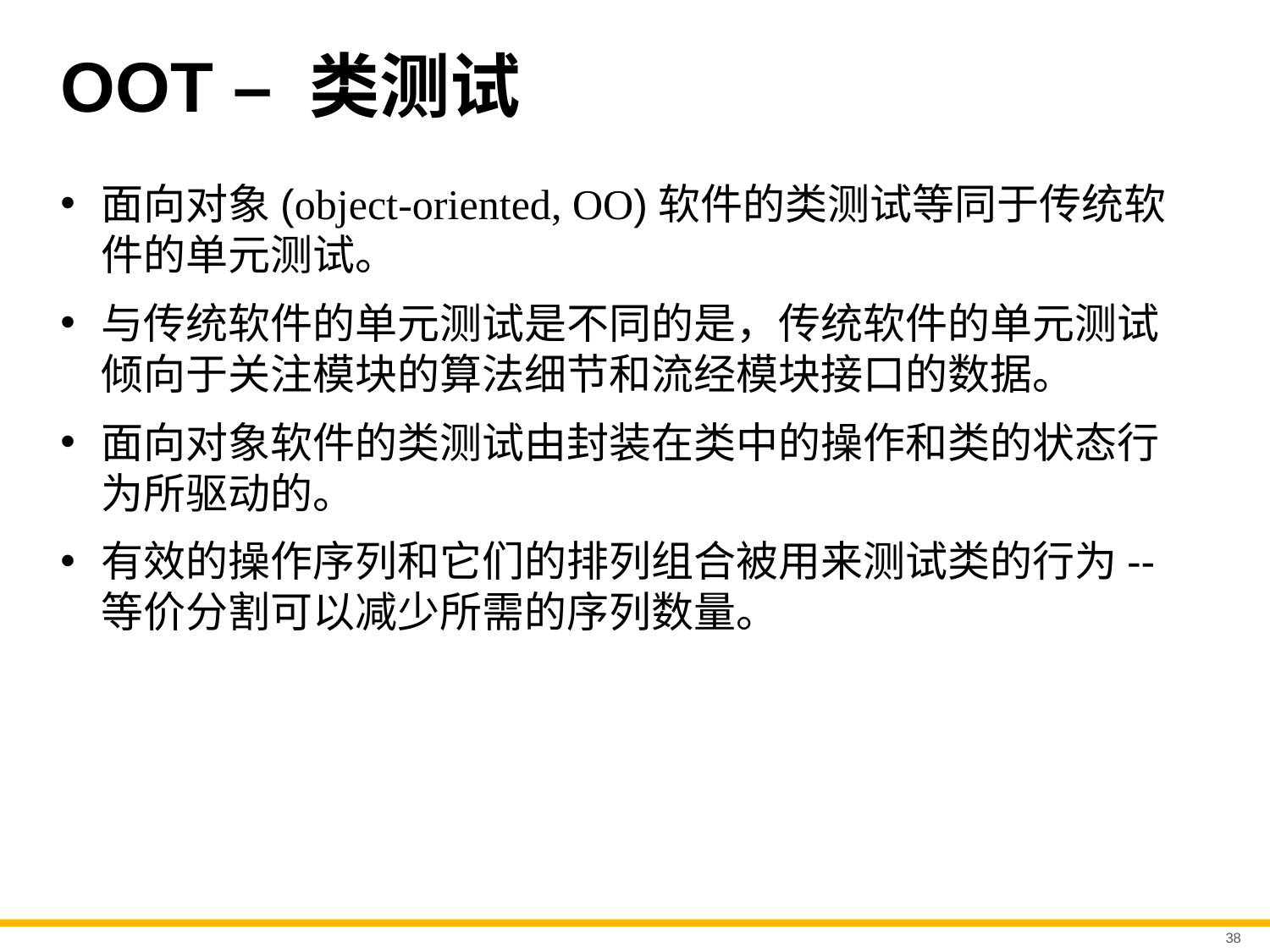

# O O T – 类测试
面向对象(object-oriented, OO)软件的类测试等同于传统软件的单元测试。
与传统软件的单元测试是不同的是，传统软件的单元测试倾向于关注模块的算法细节和流经模块接口的数据。
面向对象软件的类测试由封装在类中的操作和类的状态行为所驱动的。
有效的操作序列和它们的排列组合被用来测试类的行为--等价分割可以减少所需的序列数量。
38